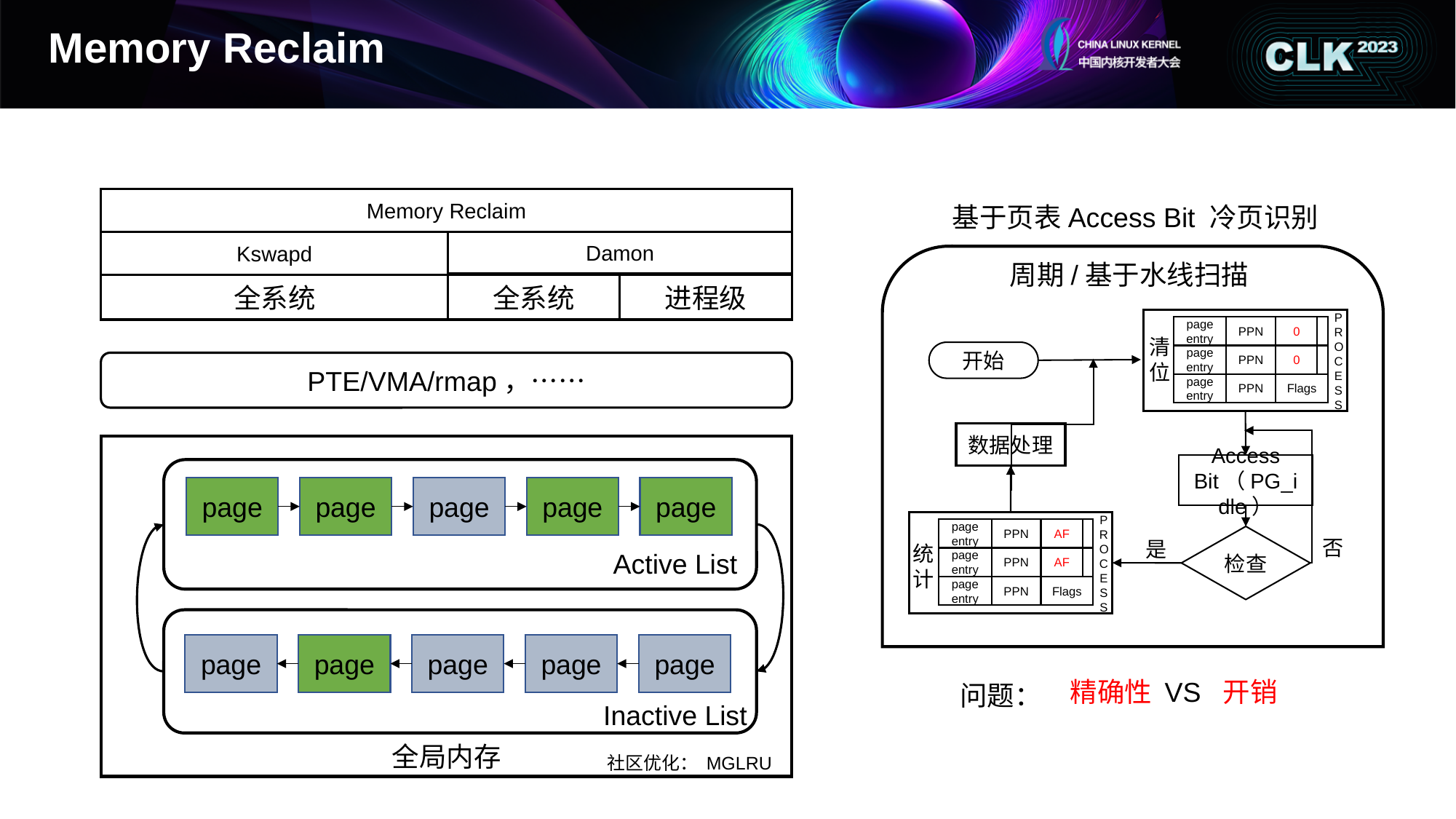

# Memory Reclaim
Memory Reclaim
基于页表Access Bit 冷页识别
Kswapd
Damon

周期/基于水线扫描
全系统
全系统
进程级

0

PPN
pageentry
P
R
O
C
E
S
S
0

PPN
pageentry
Flags
PPN
pageentry
清
位
开始
PTE/VMA/rmap，……
数据处理

Access Bit（PG_idle）

page
page
page
page
page

AF

PPN
pageentry
P
R
O
C
E
S
S
AF

PPN
pageentry
Flags
PPN
pageentry
检查
否
是
统
计
Active List

page
page
page
page
page
问题：
精确性 VS  开销
Inactive List
全局内存
社区优化： MGLRU